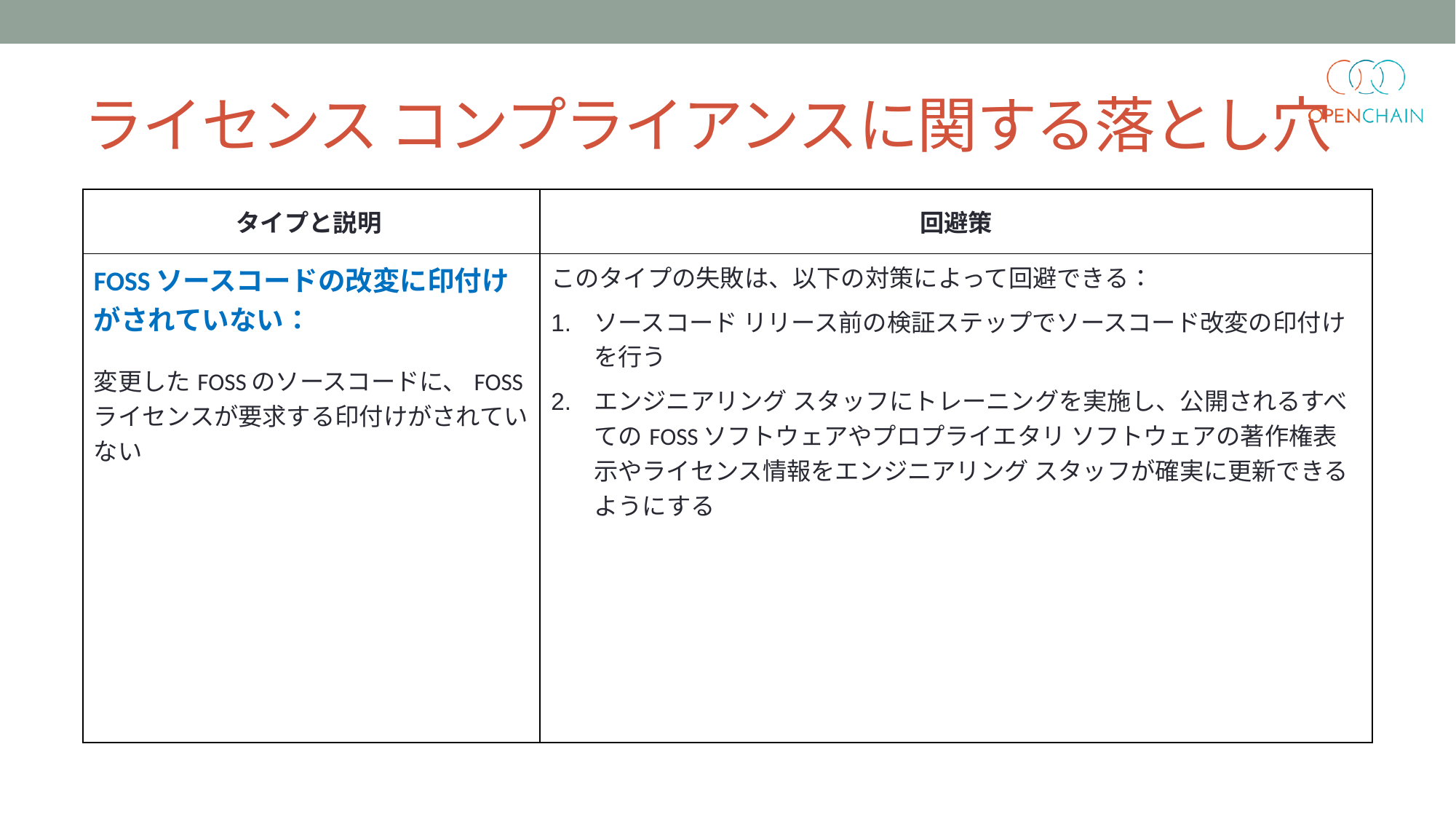

# ライセンス コンプライアンスに関する落とし穴
| タイプと説明 | 回避策 |
| --- | --- |
| FOSSソースコードの改変に印付けがされていない： 変更したFOSSのソースコードに、FOSSライセンスが要求する印付けがされていない | このタイプの失敗は、以下の対策によって回避できる： ソースコード リリース前の検証ステップでソースコード改変の印付けを行う エンジニアリング スタッフにトレーニングを実施し、公開されるすべてのFOSSソフトウェアやプロプライエタリ ソフトウェアの著作権表示やライセンス情報をエンジニアリング スタッフが確実に更新できるようにする |